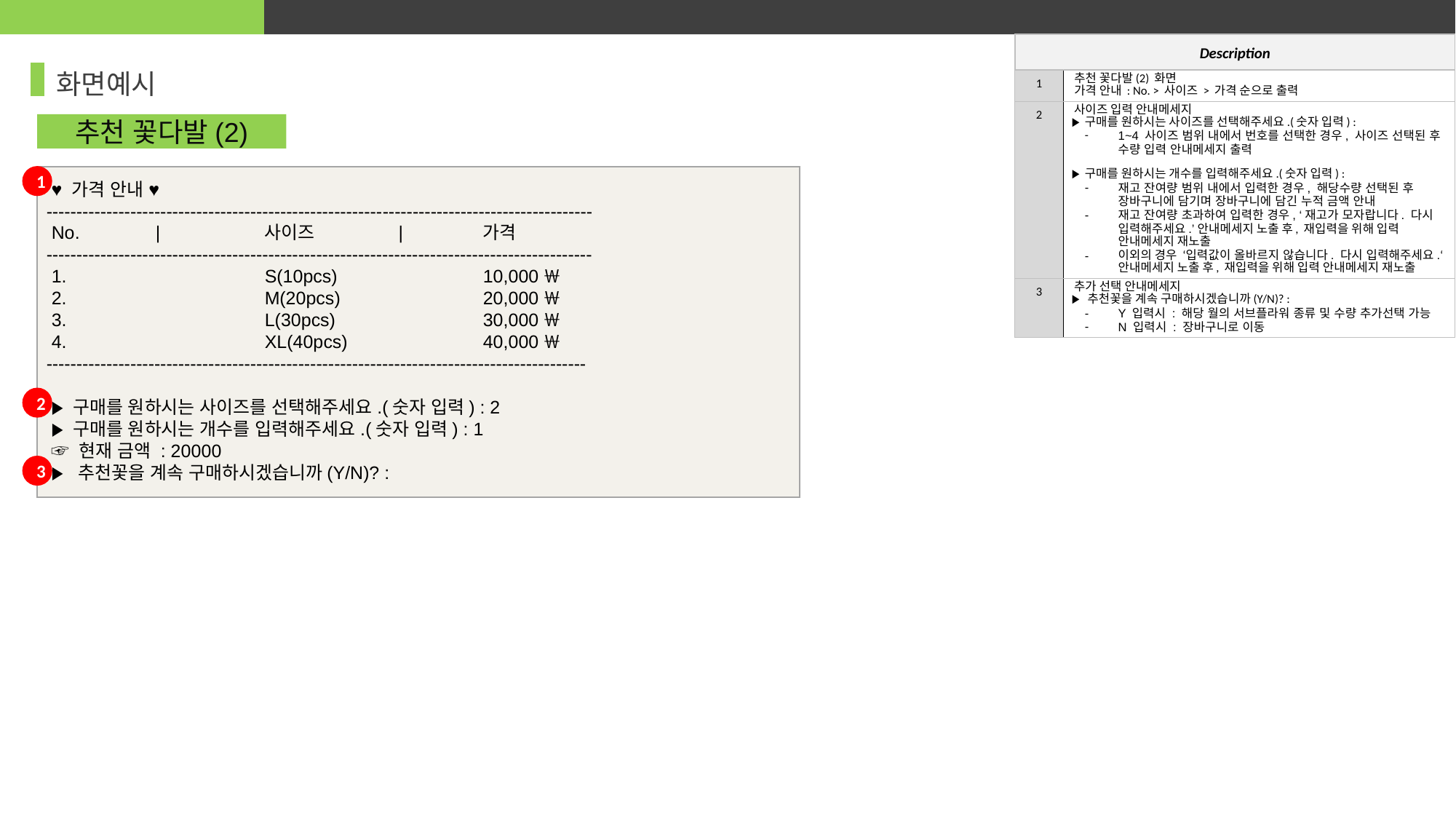

Description
화면예시
| 1 | 추천 꽃다발(2) 화면 가격 안내 : No. > 사이즈 > 가격 순으로 출력 |
| --- | --- |
| 2 | 사이즈 입력 안내메세지 ▶ 구매를 원하시는 사이즈를 선택해주세요.(숫자 입력) : 1~4 사이즈 범위 내에서 번호를 선택한 경우, 사이즈 선택된 후 수량 입력 안내메세지 출력 ▶ 구매를 원하시는 개수를 입력해주세요.(숫자 입력) : 재고 잔여량 범위 내에서 입력한 경우, 해당수량 선택된 후 장바구니에 담기며 장바구니에 담긴 누적 금액 안내 재고 잔여량 초과하여 입력한 경우, ‘재고가 모자랍니다. 다시 입력해주세요.’안내메세지 노출 후, 재입력을 위해 입력 안내메세지 재노출 이외의 경우 ‘입력값이 올바르지 않습니다. 다시 입력해주세요.‘ 안내메세지 노출 후, 재입력을 위해 입력 안내메세지 재노출 |
| 3 | 추가 선택 안내메세지 ▶ 추천꽃을 계속 구매하시겠습니까(Y/N)? : Y 입력시 : 해당 월의 서브플라워 종류 및 수량 추가선택 가능 N 입력시 : 장바구니로 이동 |
추천 꽃다발(2)
1
 ♥ 가격 안내 ♥
-------------------------------------------------------------------------------------------
 No.	|	사이즈	    |   	가격
-------------------------------------------------------------------------------------------
 1.		S(10pcs)		10,000￦
 2.		M(20pcs)		20,000￦
 3.		L(30pcs)		30,000￦
 4.		XL(40pcs)		40,000￦
------------------------------------------------------------------------------------------

 ▶ 구매를 원하시는 사이즈를 선택해주세요.(숫자 입력) : 2
 ▶ 구매를 원하시는 개수를 입력해주세요.(숫자 입력) : 1
 ☞ 현재 금액 : 20000
 ▶  추천꽃을 계속 구매하시겠습니까(Y/N)? :

2
3